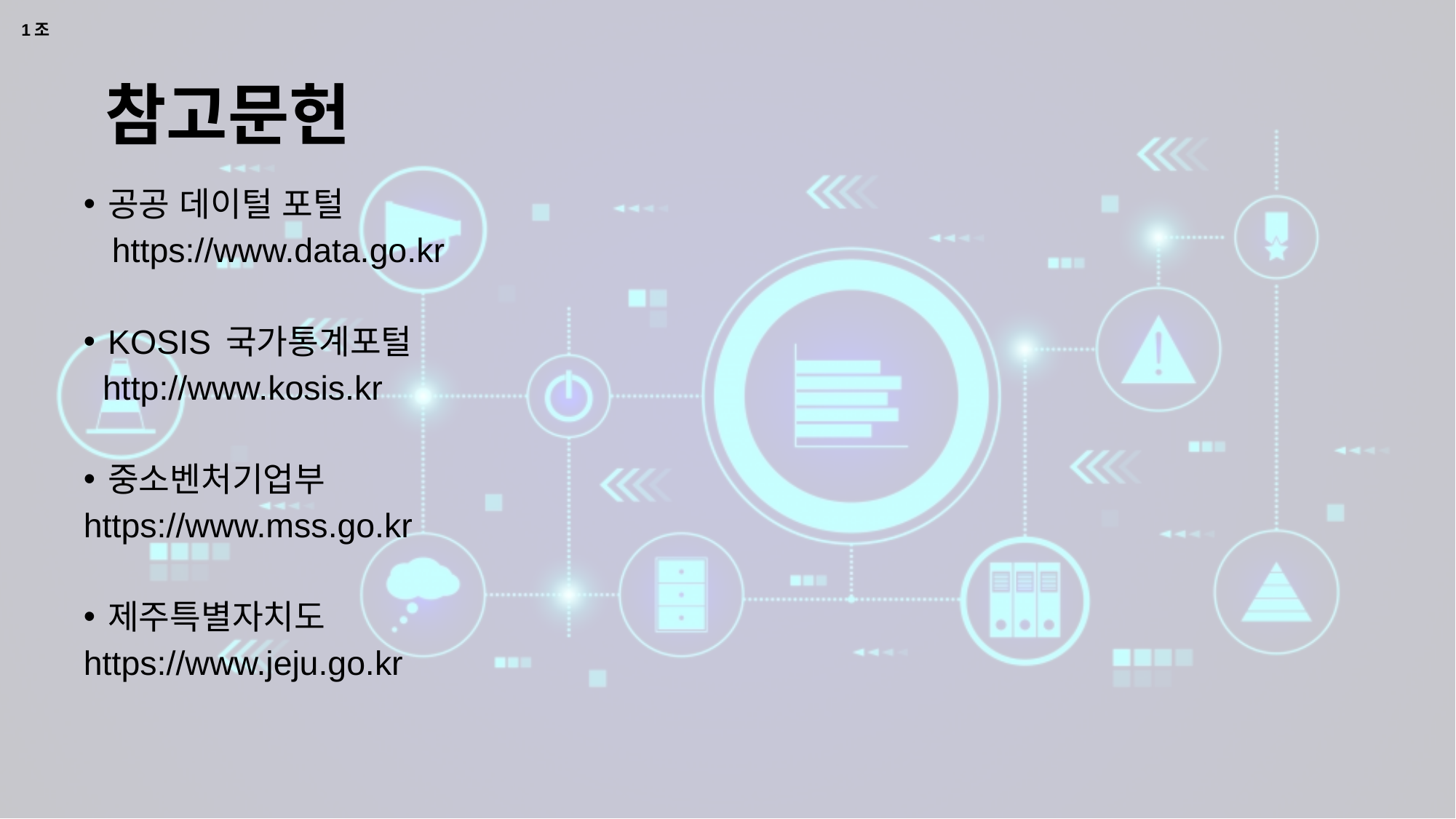

# 참고문헌
공공 데이털 포털
   https://www.data.go.kr

KOSIS 국가통계포털
  http://www.kosis.kr

중소벤처기업부
https://www.mss.go.kr

제주특별자치도
https://www.jeju.go.kr